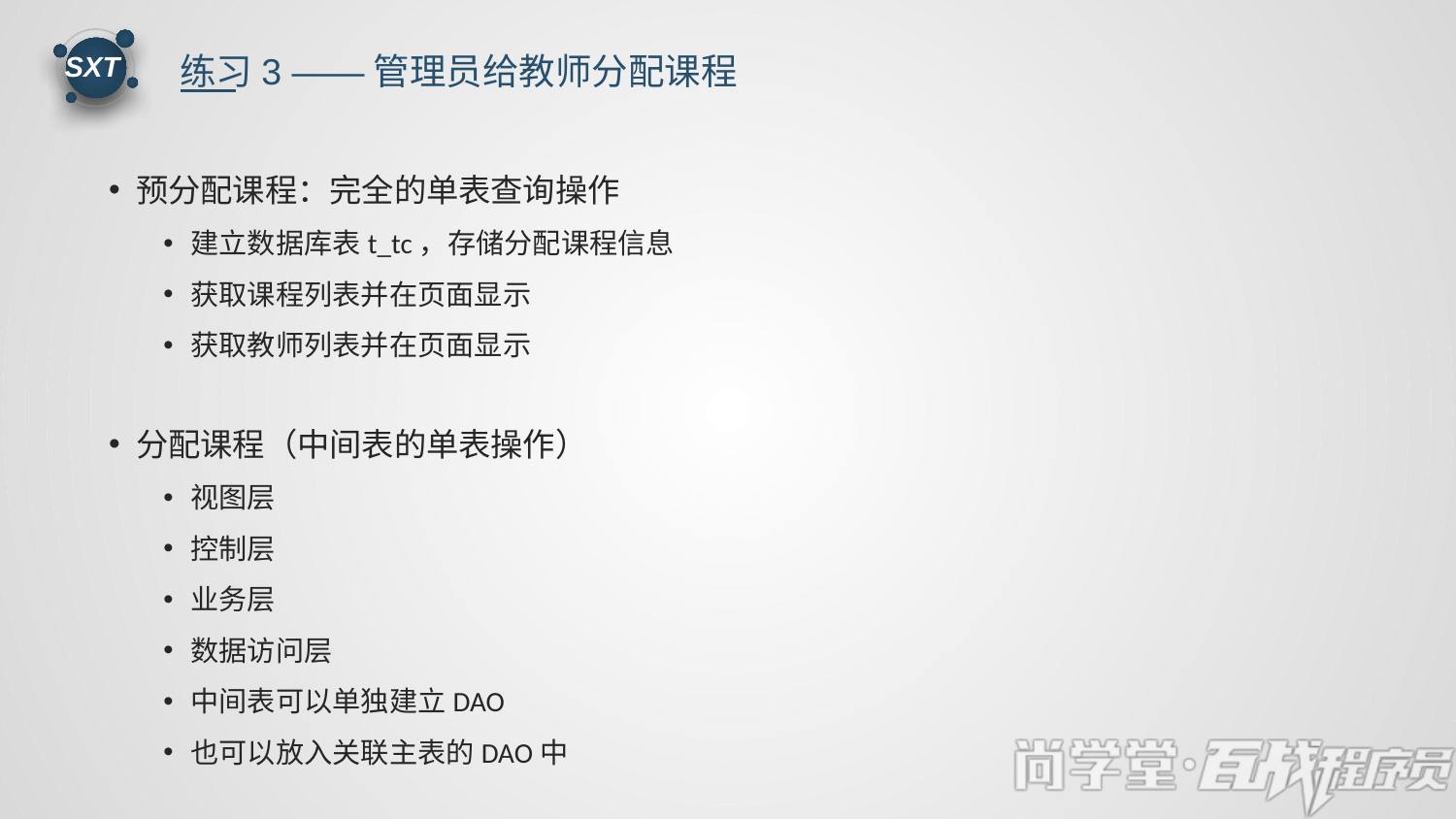

练习3 ——管理员给教师分配课程
SXT
预分配课程：完全的单表查询操作
建立数据库表t_tc，存储分配课程信息
获取课程列表并在页面显示
获取教师列表并在页面显示

分配课程（中间表的单表操作）
视图层
控制层
业务层
数据访问层
中间表可以单独建立DAO
也可以放入关联主表的DAO中